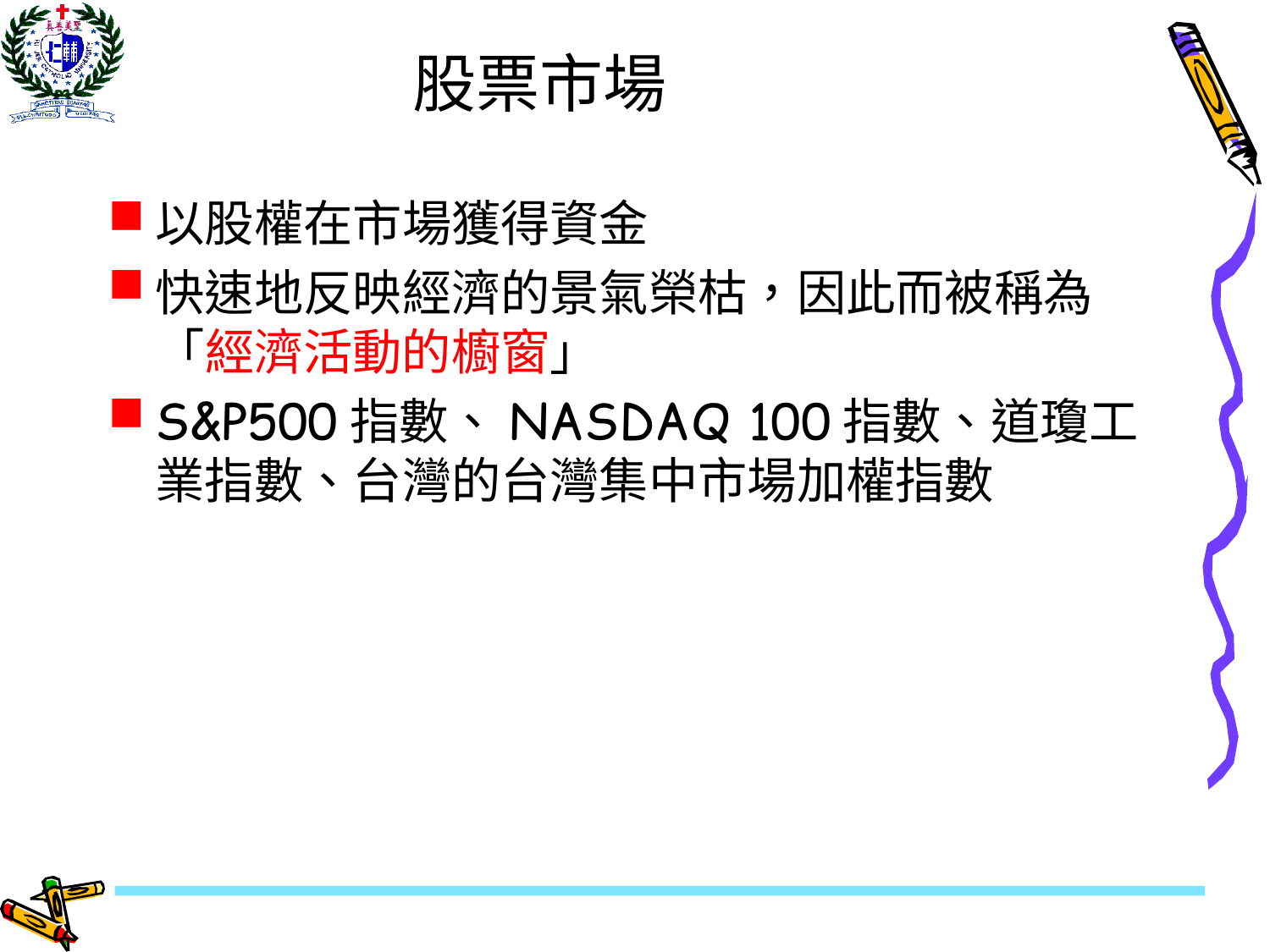

# 股票市場
以股權在市場獲得資金
快速地反映經濟的景氣榮枯，因此而被稱為「經濟活動的櫥窗」
S&P500指數、NASDAQ 100指數、道瓊工業指數、台灣的台灣集中市場加權指數